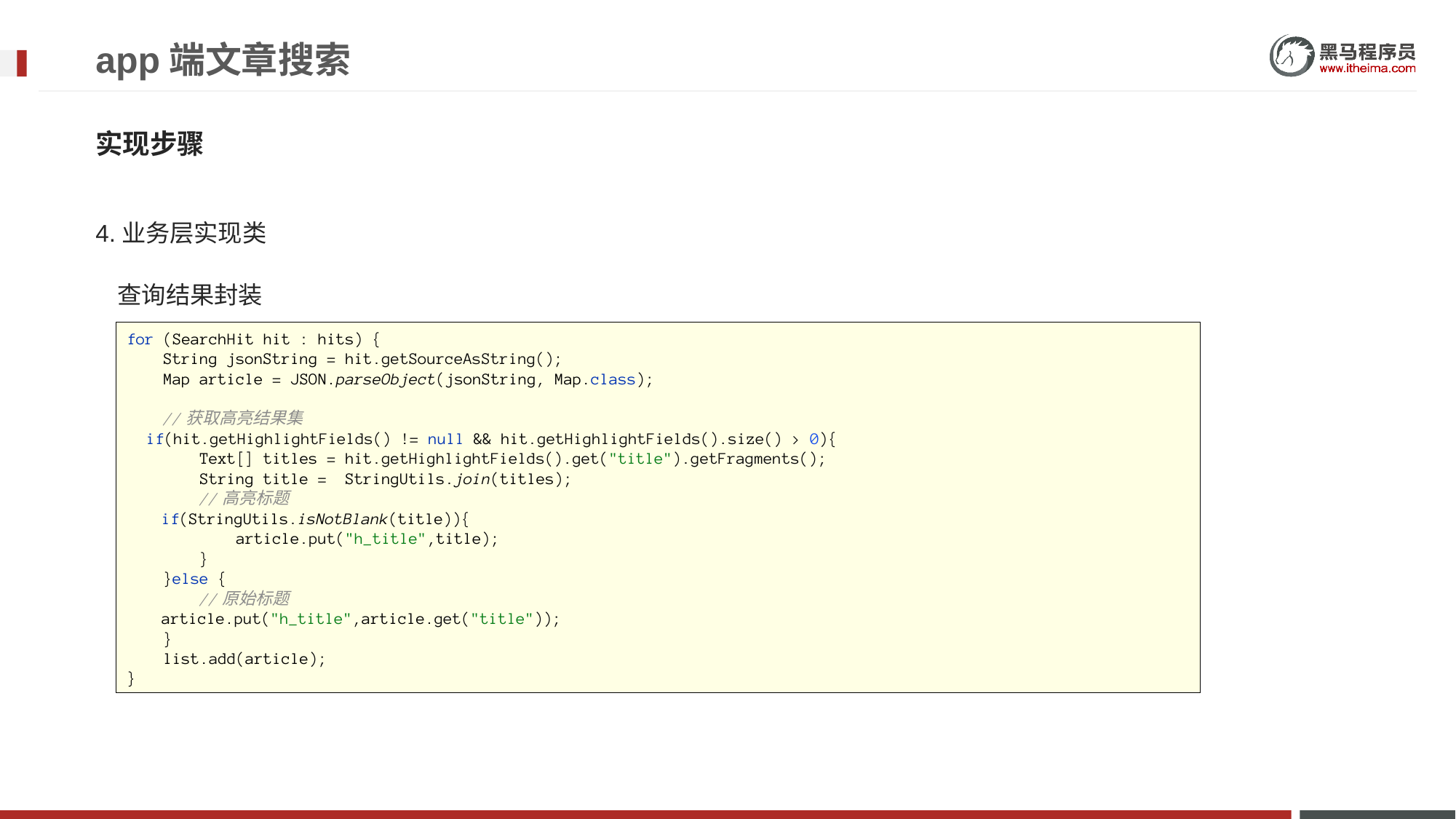

# app端文章搜索
实现步骤
4.业务层实现类
查询结果封装
for (SearchHit hit : hits) {
    String jsonString = hit.getSourceAsString();
    Map article = JSON.parseObject(jsonString, Map.class);
    //获取高亮结果集
    if(hit.getHighlightFields() != null && hit.getHighlightFields().size() > 0){
        Text[] titles = hit.getHighlightFields().get("title").getFragments();
        String title =  StringUtils.join(titles);
        //高亮标题
        if(StringUtils.isNotBlank(title)){
            article.put("h_title",title);
        }
    }else {
        //原始标题
        article.put("h_title",article.get("title"));
    }
    list.add(article);
}